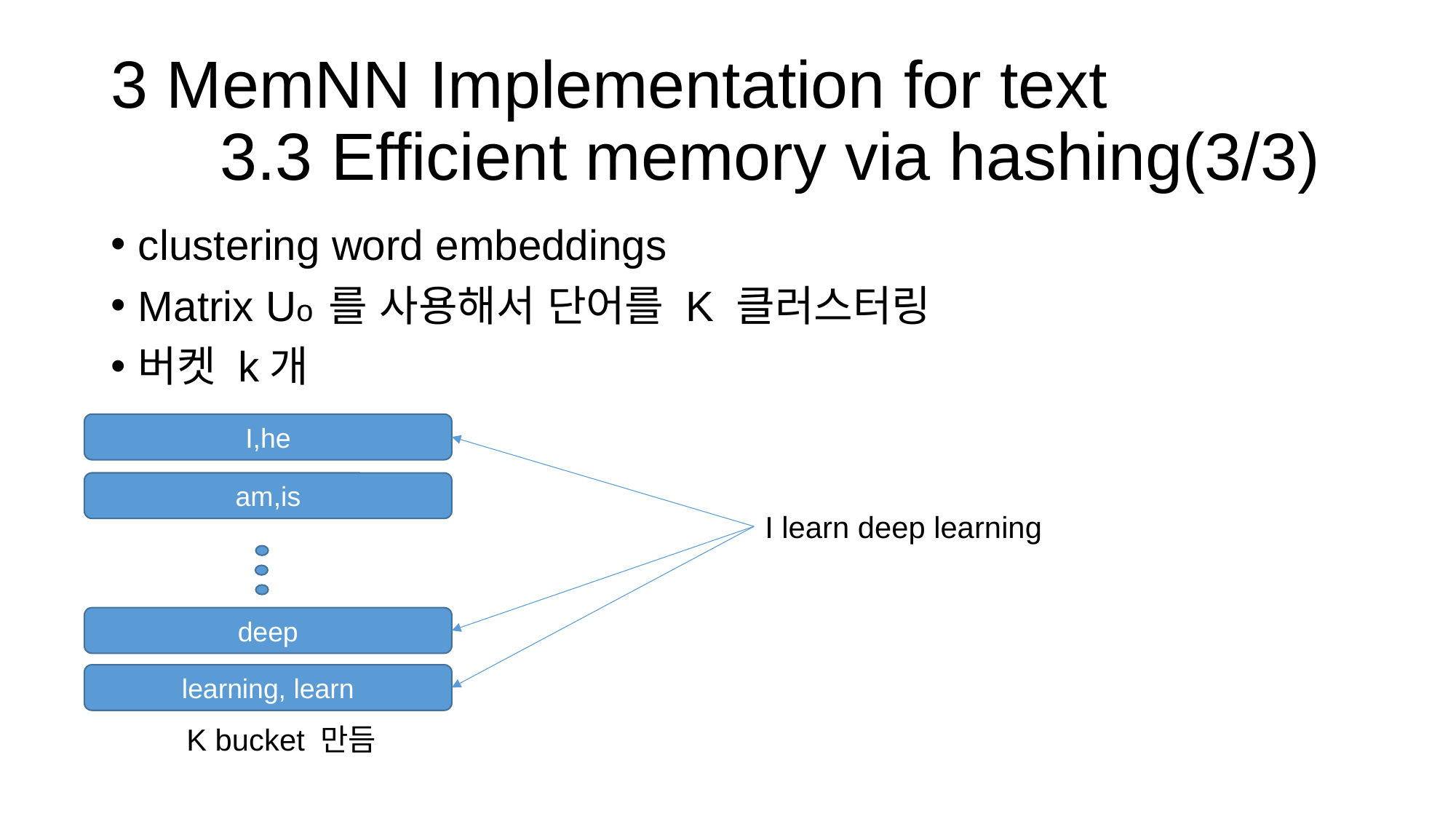

# 3 MemNN Implementation for text 3.3 Efficient memory via hashing(3/3)
clustering word embeddings
Matrix Uo 를 사용해서 단어를 K 클러스터링
버켓 k개
I,he
am,is
I learn deep learning

deep
learning, learn
 K bucket 만듬